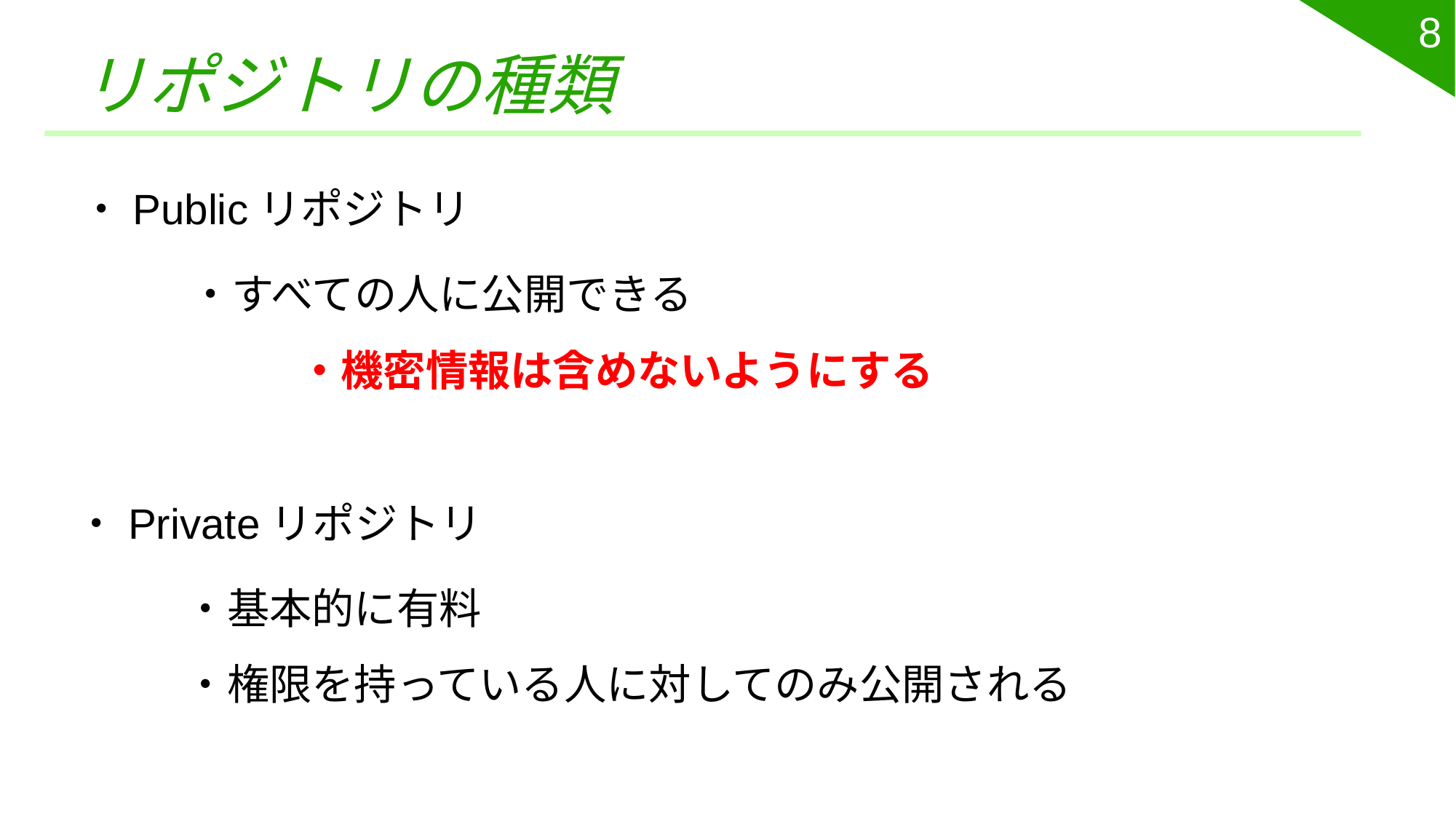

8
# リポジトリの種類
・Publicリポジトリ
	・すべての人に公開できる
		・機密情報は含めないようにする
・Privateリポジトリ
	・基本的に有料
	・権限を持っている人に対してのみ公開される